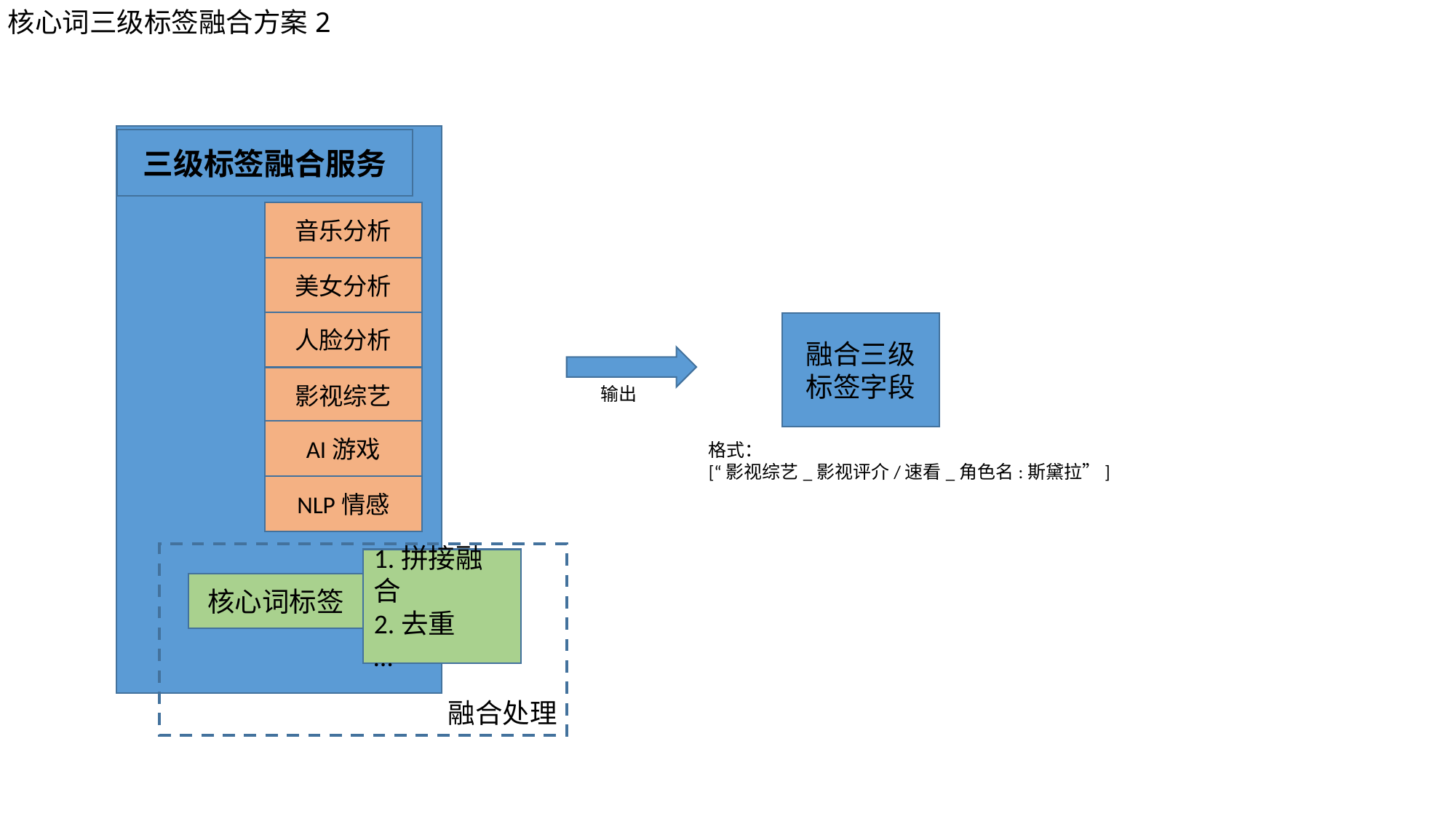

核心词三级标签融合方案2

三级标签融合服务
音乐分析
美女分析
人脸分析
影视综艺
AI游戏
NLP情感
1.拼接融合
2.去重
…
核心词标签
融合三级标签字段

输出
格式：
[“影视综艺_影视评介/速看_角色名:斯黛拉”]

融合处理